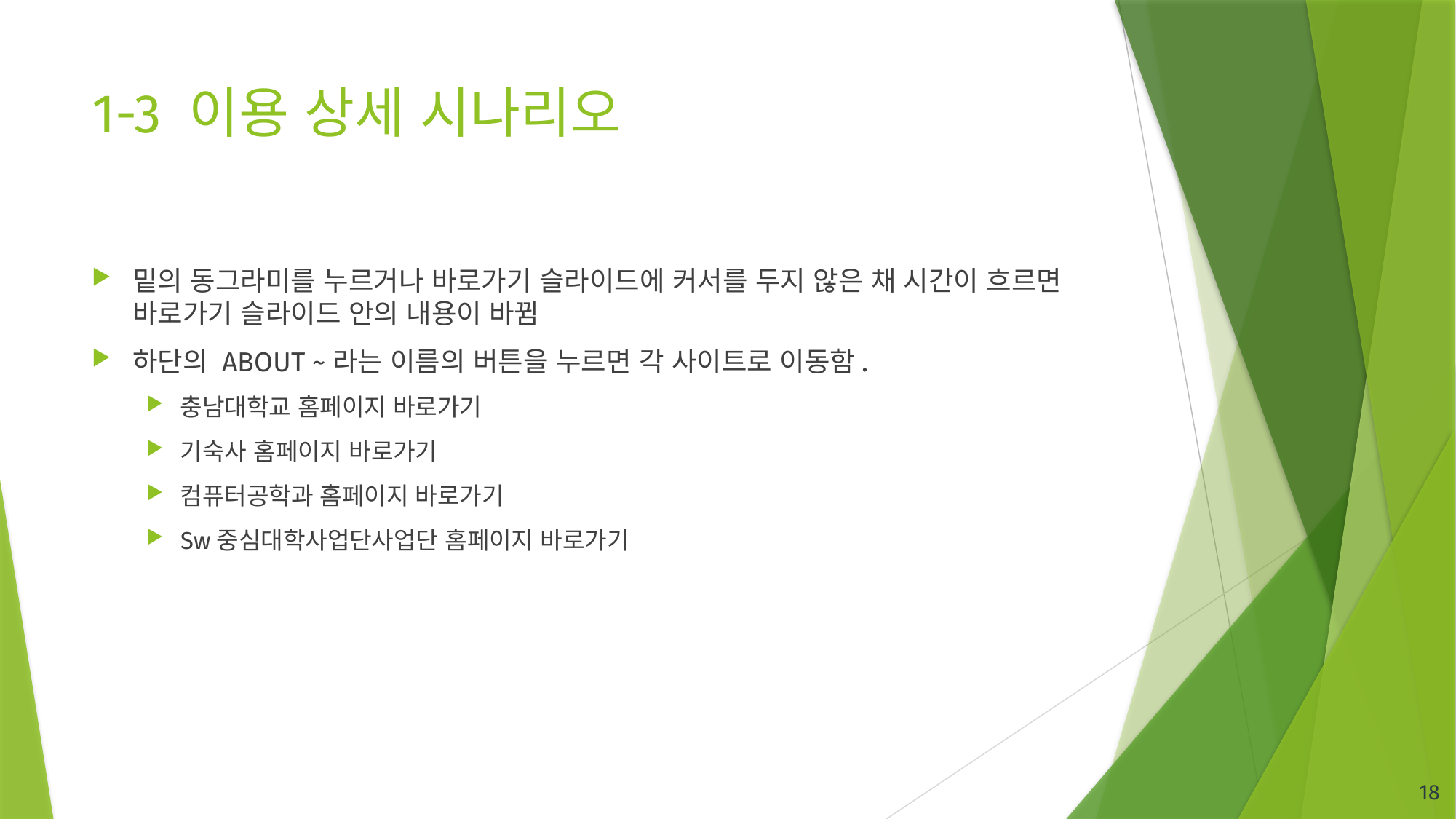

# 1-3 이용 상세 시나리오
밑의 동그라미를 누르거나 바로가기 슬라이드에 커서를 두지 않은 채 시간이 흐르면 바로가기 슬라이드 안의 내용이 바뀜
하단의 ABOUT ~라는 이름의 버튼을 누르면 각 사이트로 이동함.
충남대학교 홈페이지 바로가기
기숙사 홈페이지 바로가기
컴퓨터공학과 홈페이지 바로가기
Sw중심대학사업단사업단 홈페이지 바로가기

18